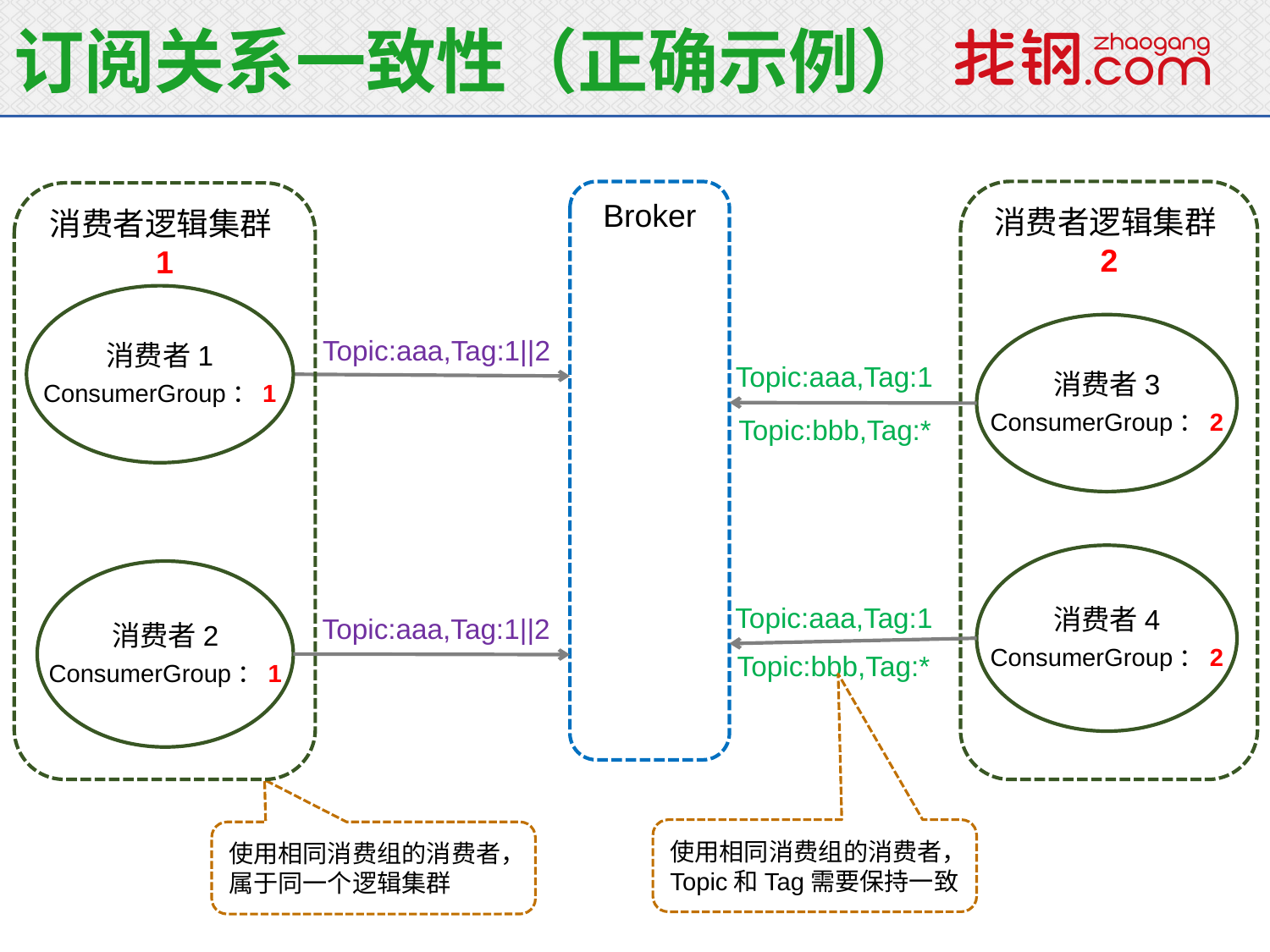

订阅关系一致性（正确示例）
Broker
消费者逻辑集群2
消费者逻辑集群1
消费者1
ConsumerGroup：1
消费者3
ConsumerGroup：2
Topic:aaa,Tag:1||2
Topic:aaa,Tag:1
Topic:bbb,Tag:*
消费者4
ConsumerGroup：2
消费者2
ConsumerGroup：1
Topic:aaa,Tag:1
Topic:aaa,Tag:1||2
Topic:bbb,Tag:*
使用相同消费组的消费者，Topic和Tag需要保持一致
使用相同消费组的消费者，属于同一个逻辑集群